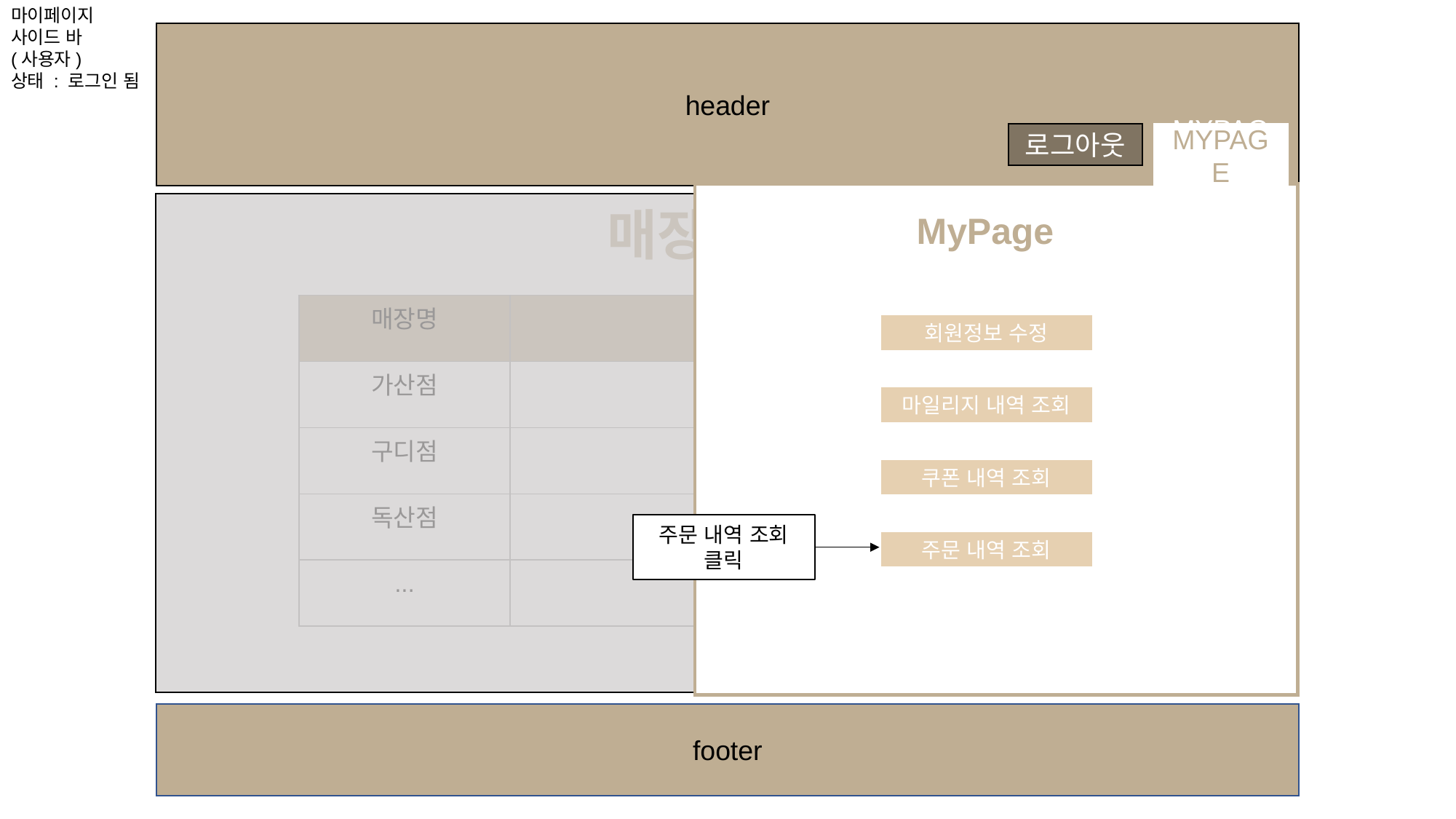

마이페이지 사이드 바
(사용자)
상태 : 로그인 됨
header
로그아웃
MYPAGE
MYPAGE

MyPage
회원정보 수정
마일리지 내역 조회
쿠폰 내역 조회
주문 내역 조회

매장 정보

검색
| 매장명 | 매장 전화번호 |
| --- | --- |
| 가산점 | 02-1234-1234 |
| 구디점 | 02-1234-1234 |
| 독산점 | 02-8765-4321 |
| ... | ….. |
주문 내역 조회 클릭
footer